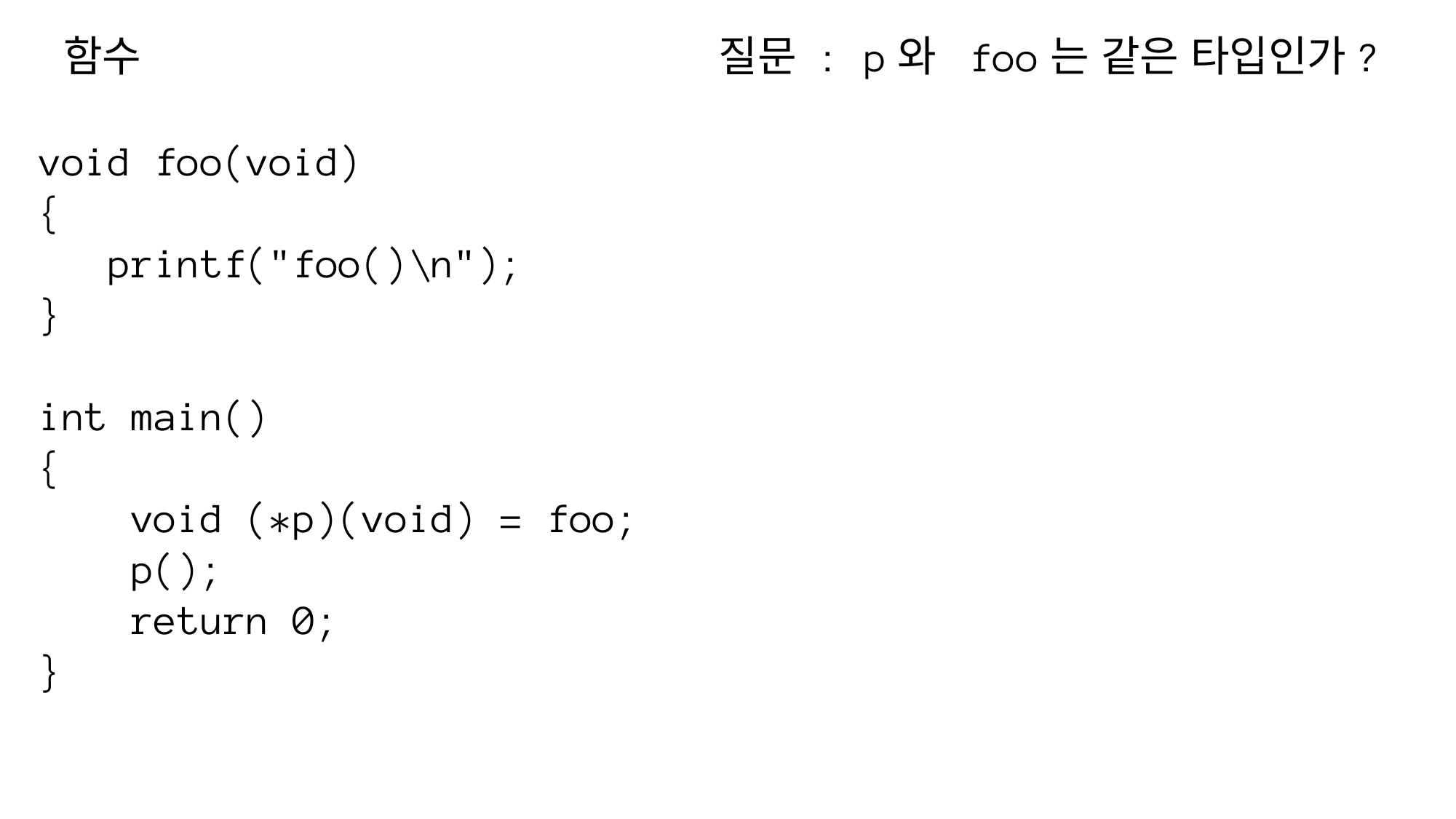

함수
질문 : p와  foo는 같은 타입인가?
void foo(void)
{
   printf("foo()\n");
}

int main()
{
    void (*p)(void) = foo;
    p();
    return 0;
}